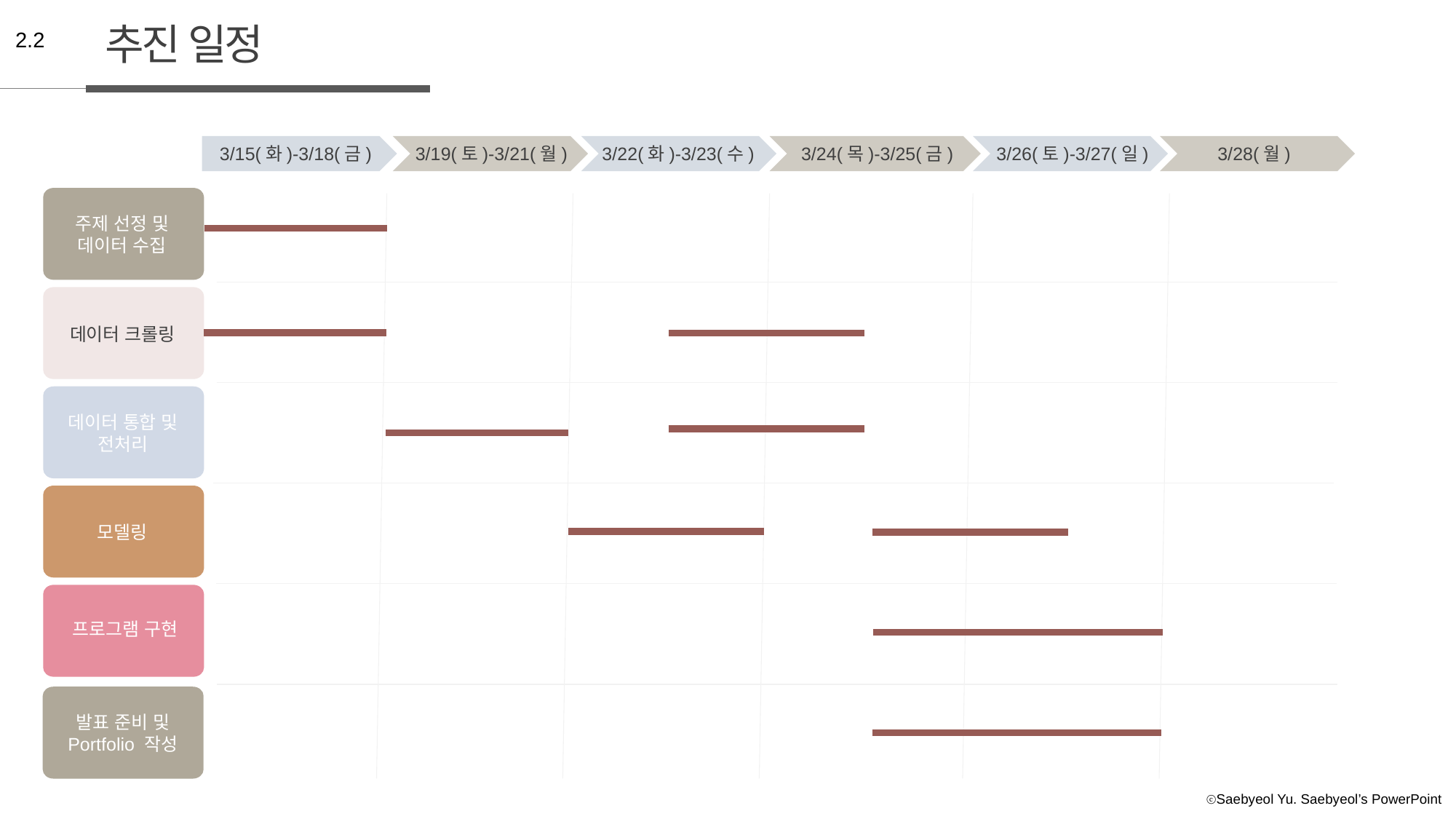

추진 일정
2.2

3/15(화)-3/18(금)
3/19(토)-3/21(월)
3/22(화)-3/23(수)
3/24(목)-3/25(금)
3/26(토)-3/27(일)
3/28(월)

주제 선정 및
데이터 수집

데이터 크롤링

데이터 통합 및
전처리

모델링

프로그램 구현

발표 준비 및
Portfolio 작성